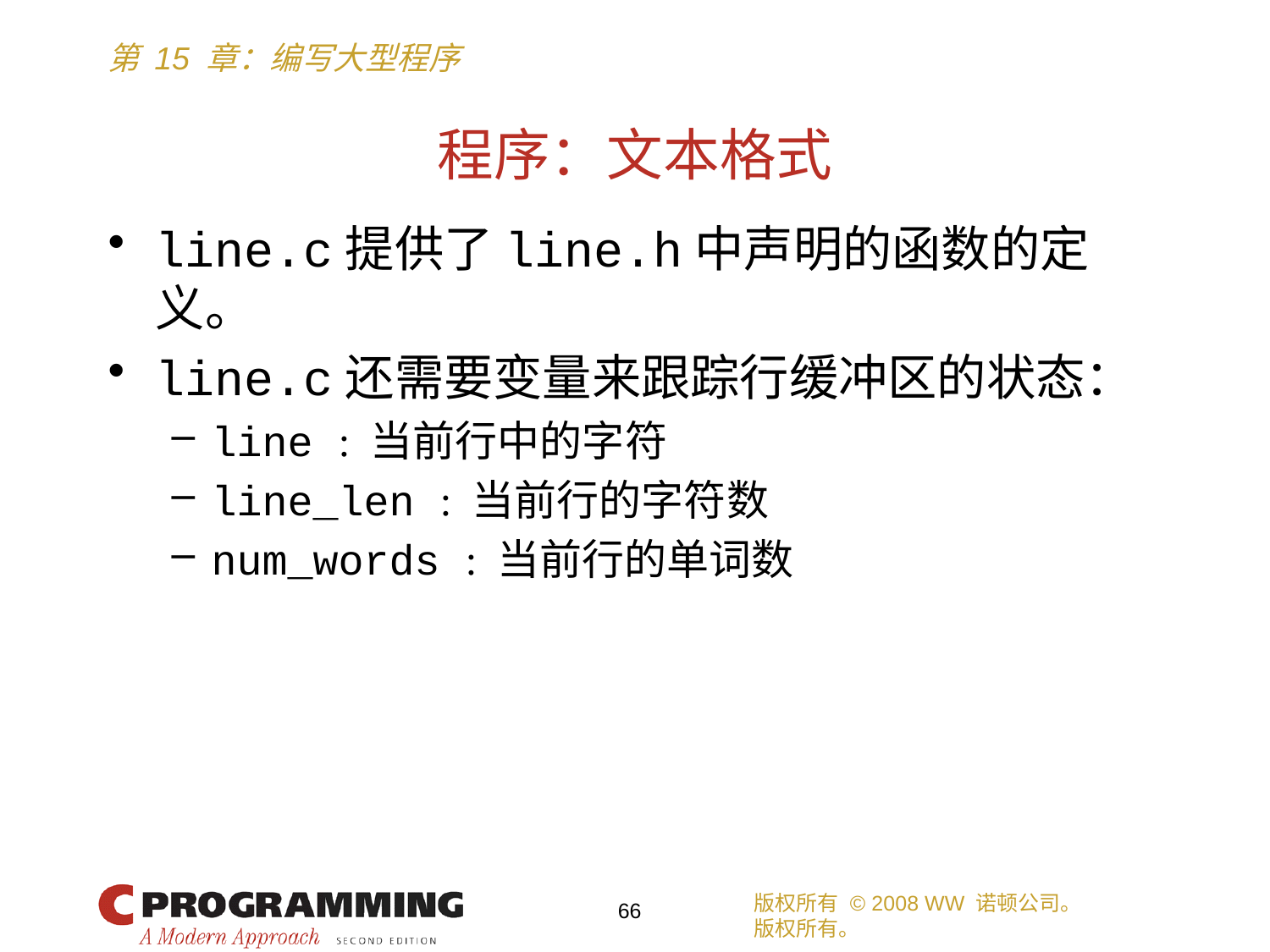

# 程序：文本格式
line.c提供了line.h中声明的函数的定义。
line.c还需要变量来跟踪行缓冲区的状态：
line : 当前行中的字符
line_len : 当前行的字符数
num_words : 当前行的单词数
版权所有 © 2008 WW 诺顿公司。
版权所有。
66